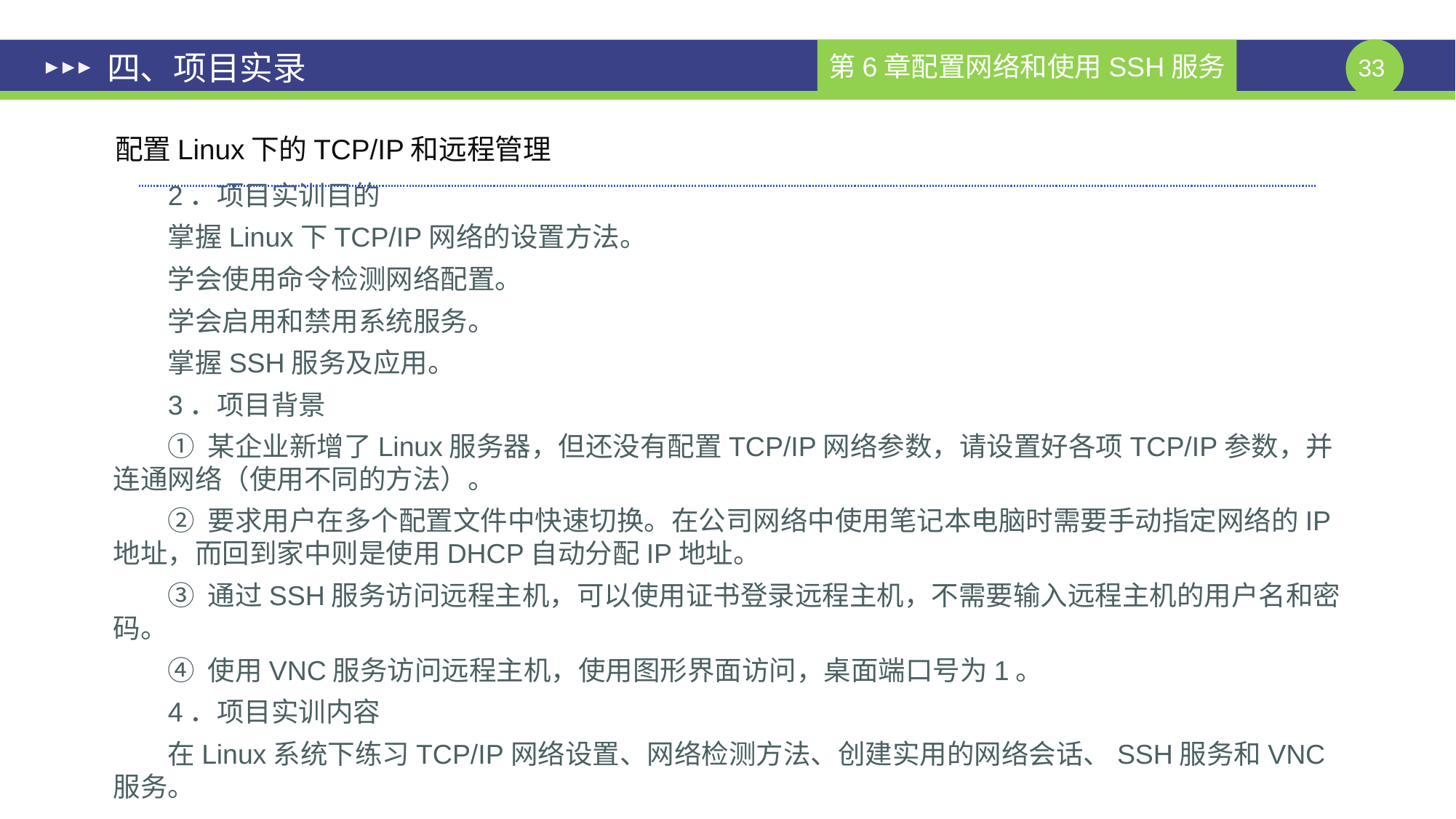

# 四、项目实录
配置Linux下的TCP/IP和远程管理
2．项目实训目的
掌握Linux下TCP/IP网络的设置方法。
学会使用命令检测网络配置。
学会启用和禁用系统服务。
掌握SSH服务及应用。
3．项目背景
① 某企业新增了Linux服务器，但还没有配置TCP/IP网络参数，请设置好各项TCP/IP参数，并连通网络（使用不同的方法）。
② 要求用户在多个配置文件中快速切换。在公司网络中使用笔记本电脑时需要手动指定网络的IP地址，而回到家中则是使用DHCP自动分配IP地址。
③ 通过SSH服务访问远程主机，可以使用证书登录远程主机，不需要输入远程主机的用户名和密码。
④ 使用VNC服务访问远程主机，使用图形界面访问，桌面端口号为1。
4．项目实训内容
在Linux系统下练习TCP/IP网络设置、网络检测方法、创建实用的网络会话、SSH服务和VNC服务。